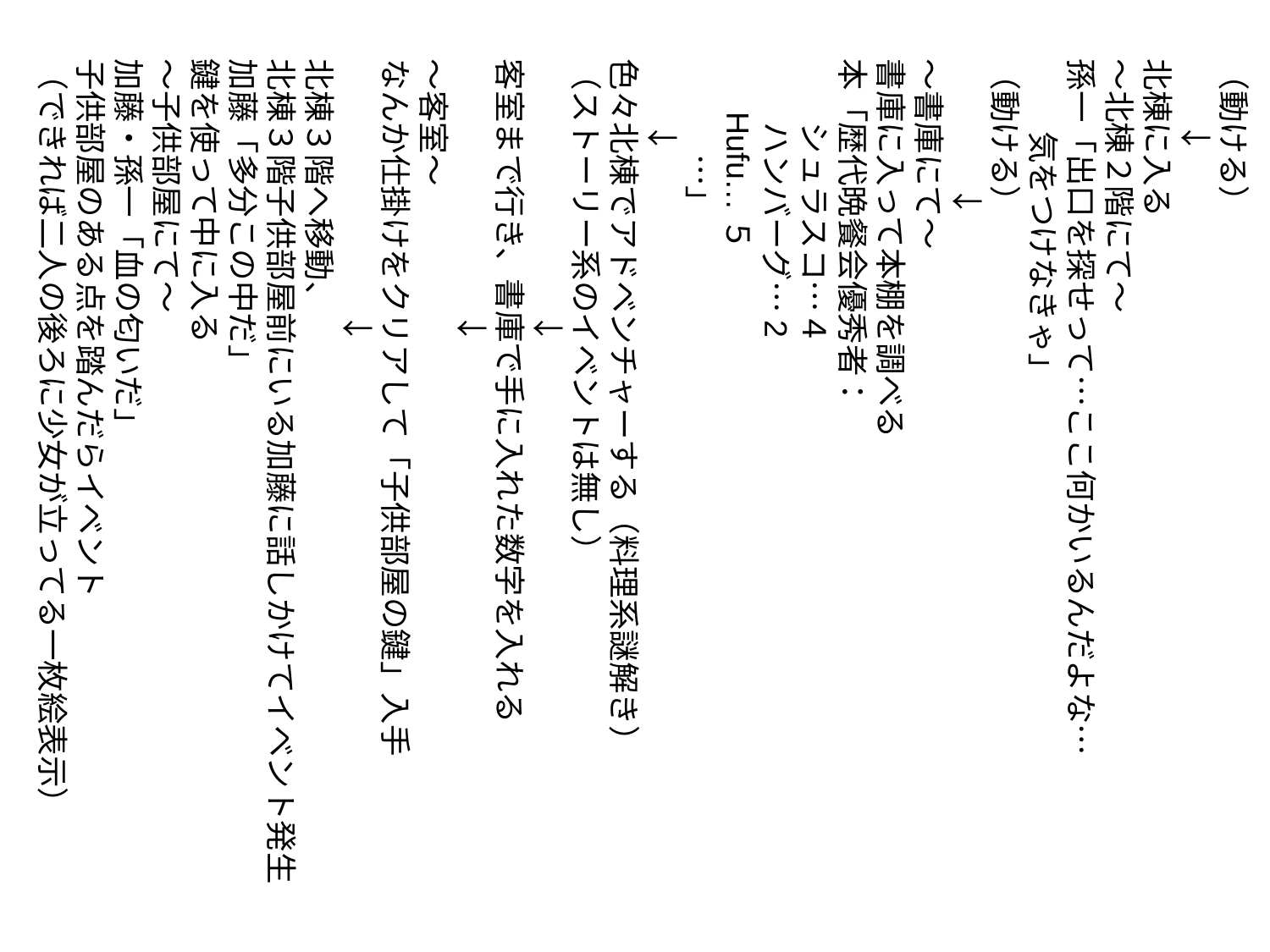

（動ける）
　　↓
北棟に入る
～北棟２階にて～
孫一「出口を探せって…ここ何かいるんだよな…
         気をつけなきゃ」
（動ける）
　　　　↓
～書庫にて～
書庫に入って本棚を調べる
本「歴代晩餐会優秀者：
　　シュラスコ…４
　　ハンバーグ…2
      Hufu…５
　　　…」
　　↓
色々北棟でアドベンチャーする（料理系謎解き）
（ストーリー系のイベントは無し）
　　　　　　　　↓
客室まで行き、書庫で手に入れた数字を入れる
　　　　　　　　↓
～客室～
なんか仕掛けをクリアして「子供部屋の鍵」入手
　　　　　　　　↓
北棟３階へ移動、
北棟３階子供部屋前にいる加藤に話しかけてイベント発生
加藤「多分この中だ」
鍵を使って中に入る
～子供部屋にて～
加藤・孫一「血の匂いだ」
子供部屋のある点を踏んだらイベント
（できれば二人の後ろに少女が立ってる一枚絵表示）